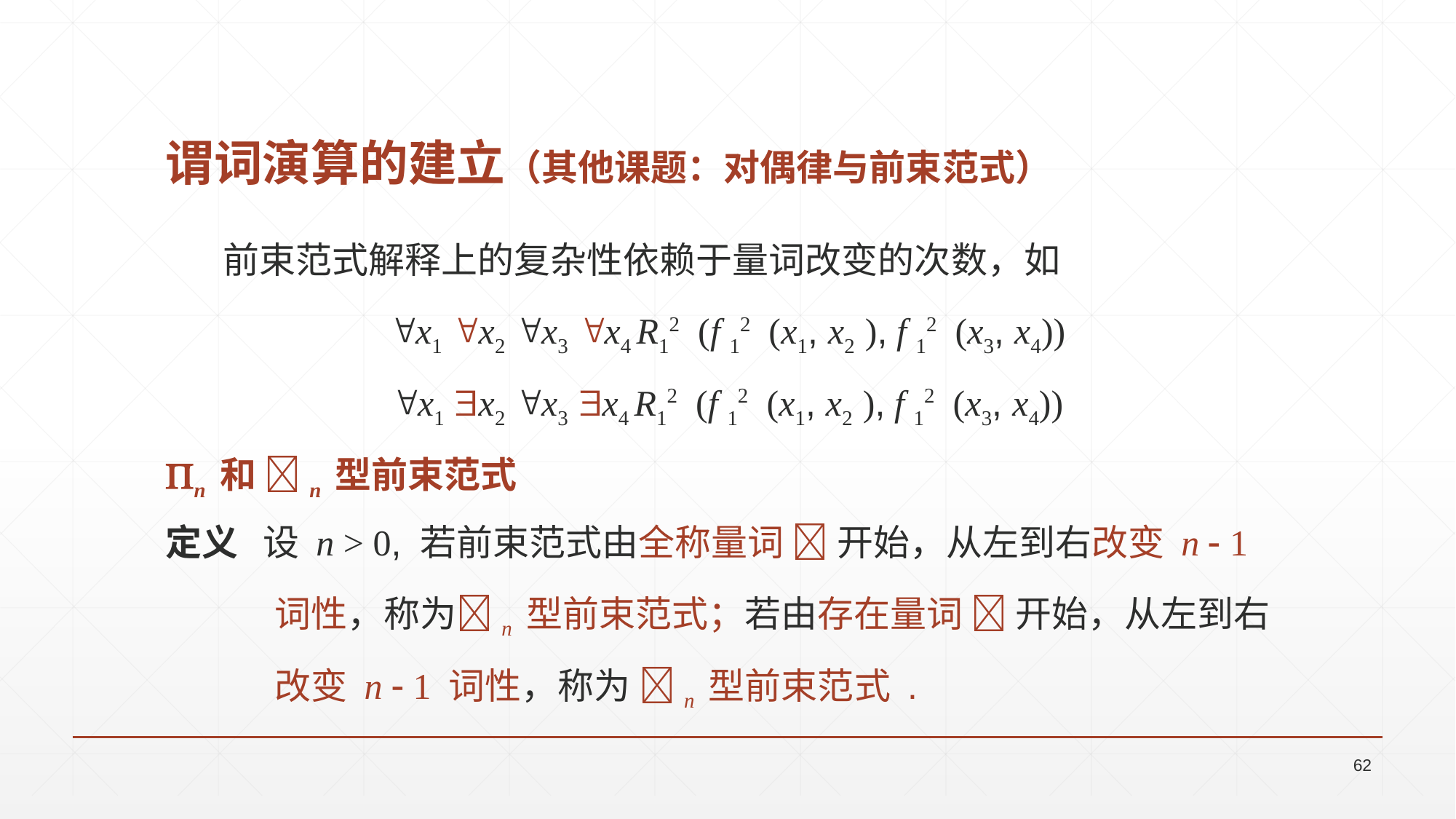

# 谓词演算的建立（其他课题：对偶律与前束范式）
      前束范式解释上的复杂性依赖于量词改变的次数，如
∀x1 ∀x2 ∀x3 ∀x4 R12  (f 12  (x1, x2 ), f 12  (x3, x4))
∀x1 ∃x2 ∀x3 ∃x4 R12  (f 12  (x1, x2 ), f 12  (x3, x4))
Πn 和 Σn 型前束范式
定义   设 n > 0, 若前束范式由全称量词 ∀ 开始，从左到右改变 n − 1
	词性，称为Πn 型前束范式；若由存在量词 ∃ 开始，从左到右
	改变 n − 1 词性，称为 Σn 型前束范式 .
62